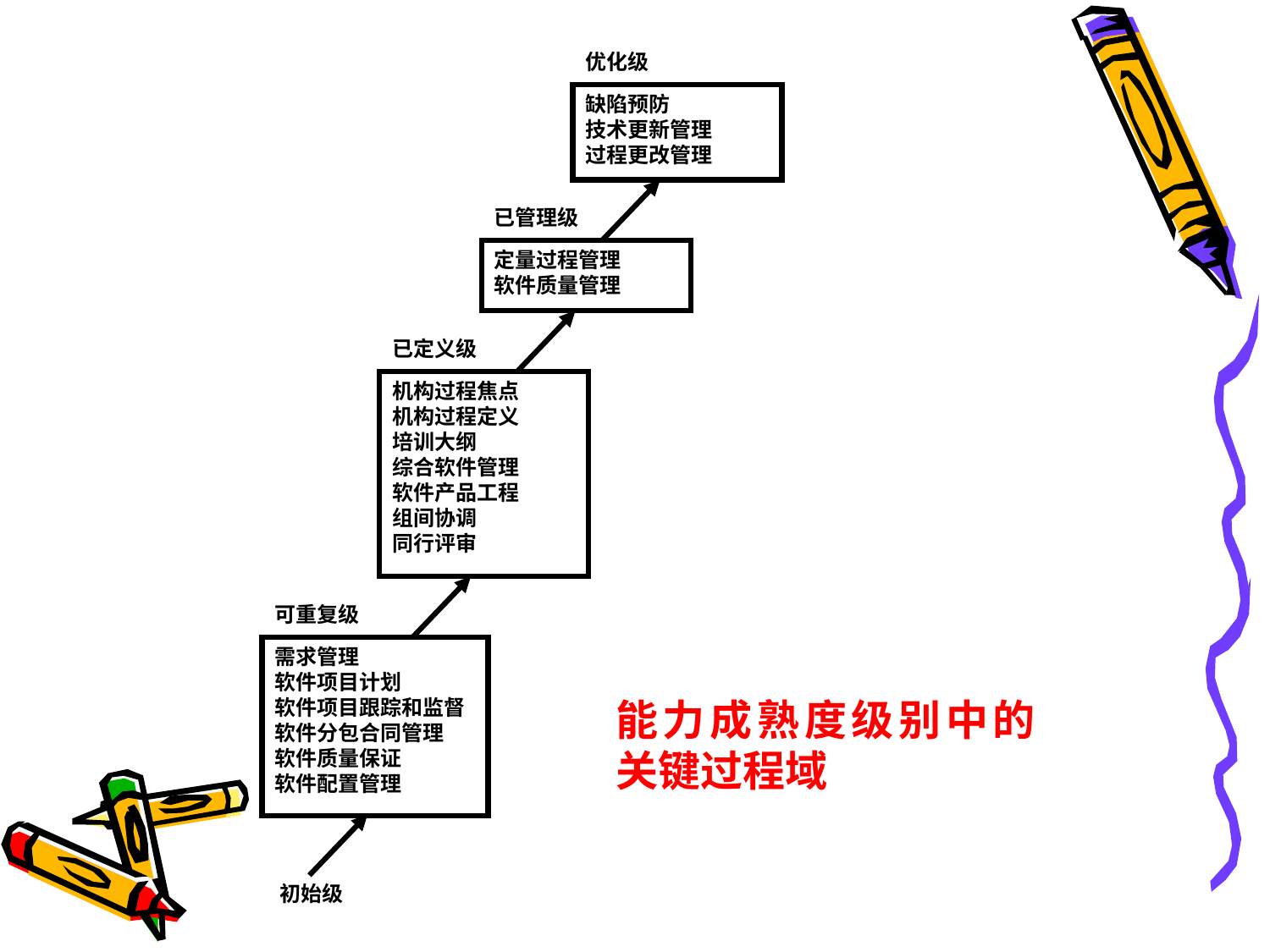

优化级
缺陷预防
技术更新管理
过程更改管理

已管理级
定量过程管理
软件质量管理

已定义级
机构过程焦点
机构过程定义
培训大纲
综合软件管理
软件产品工程
组间协调
同行评审

可重复级
需求管理
软件项目计划
软件项目跟踪和监督
软件分包合同管理
软件质量保证
软件配置管理

初始级
能力成熟度级别中的关键过程域